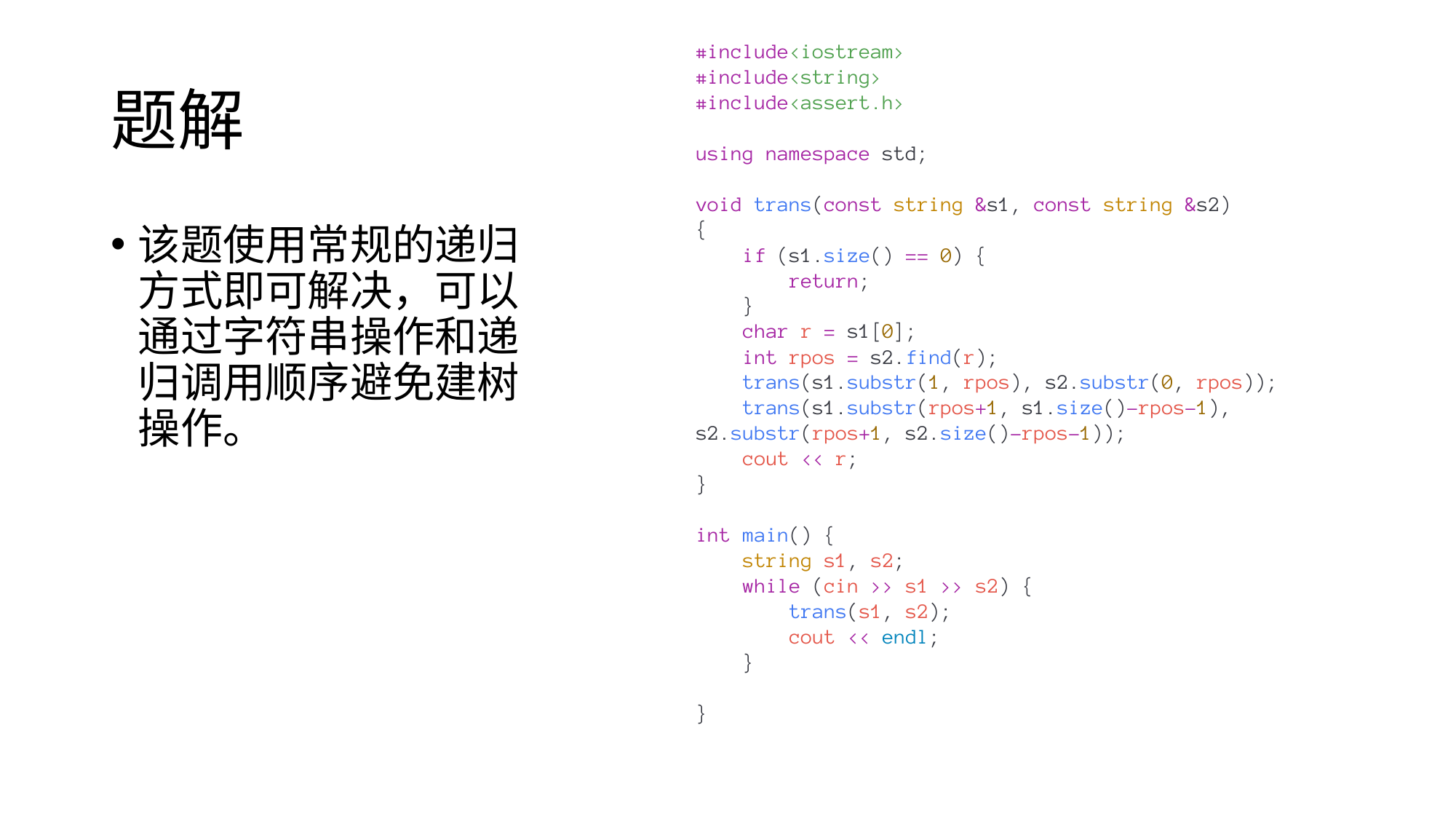

#include<iostream>
#include<string>
#include<assert.h>
using namespace std;
void trans(const string &s1, const string &s2)
{
    if (s1.size() == 0) {
        return;
    }
    char r = s1[0];
    int rpos = s2.find(r);
    trans(s1.substr(1, rpos), s2.substr(0, rpos));
    trans(s1.substr(rpos+1, s1.size()-rpos-1), s2.substr(rpos+1, s2.size()-rpos-1));
    cout << r;
}
int main() {
    string s1, s2;
    while (cin >> s1 >> s2) {
        trans(s1, s2);
        cout << endl;
    }
}
# 题解
该题使用常规的递归方式即可解决，可以通过字符串操作和递归调用顺序避免建树操作。